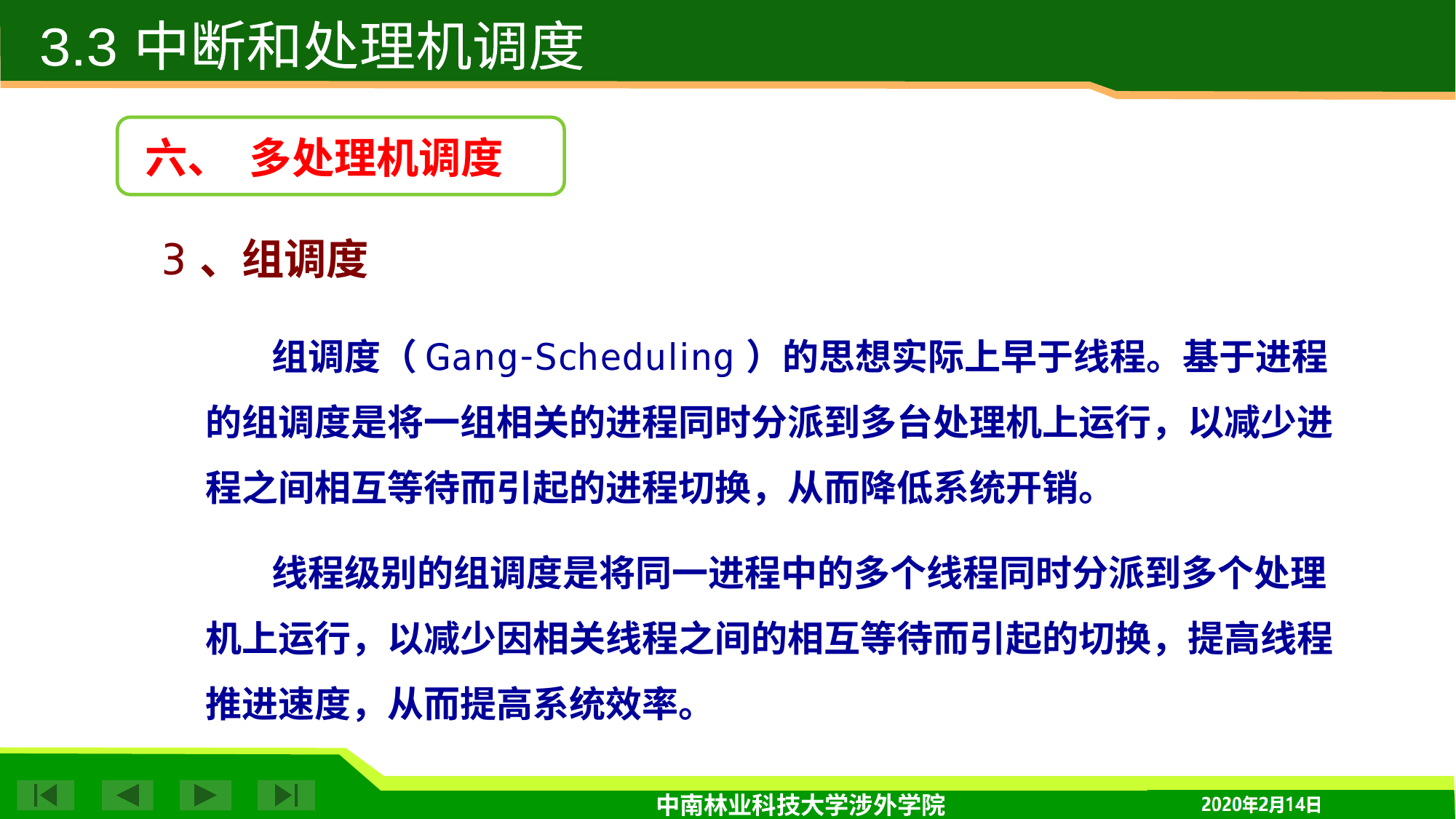

3.3 中断和处理机调度

六、  多处理机调度
3、组调度
       组调度（Gang-Scheduling）的思想实际上早于线程。基于进程的组调度是将一组相关的进程同时分派到多台处理机上运行，以减少进程之间相互等待而引起的进程切换，从而降低系统开销。
       线程级别的组调度是将同一进程中的多个线程同时分派到多个处理机上运行，以减少因相关线程之间的相互等待而引起的切换，提高线程推进速度，从而提高系统效率。